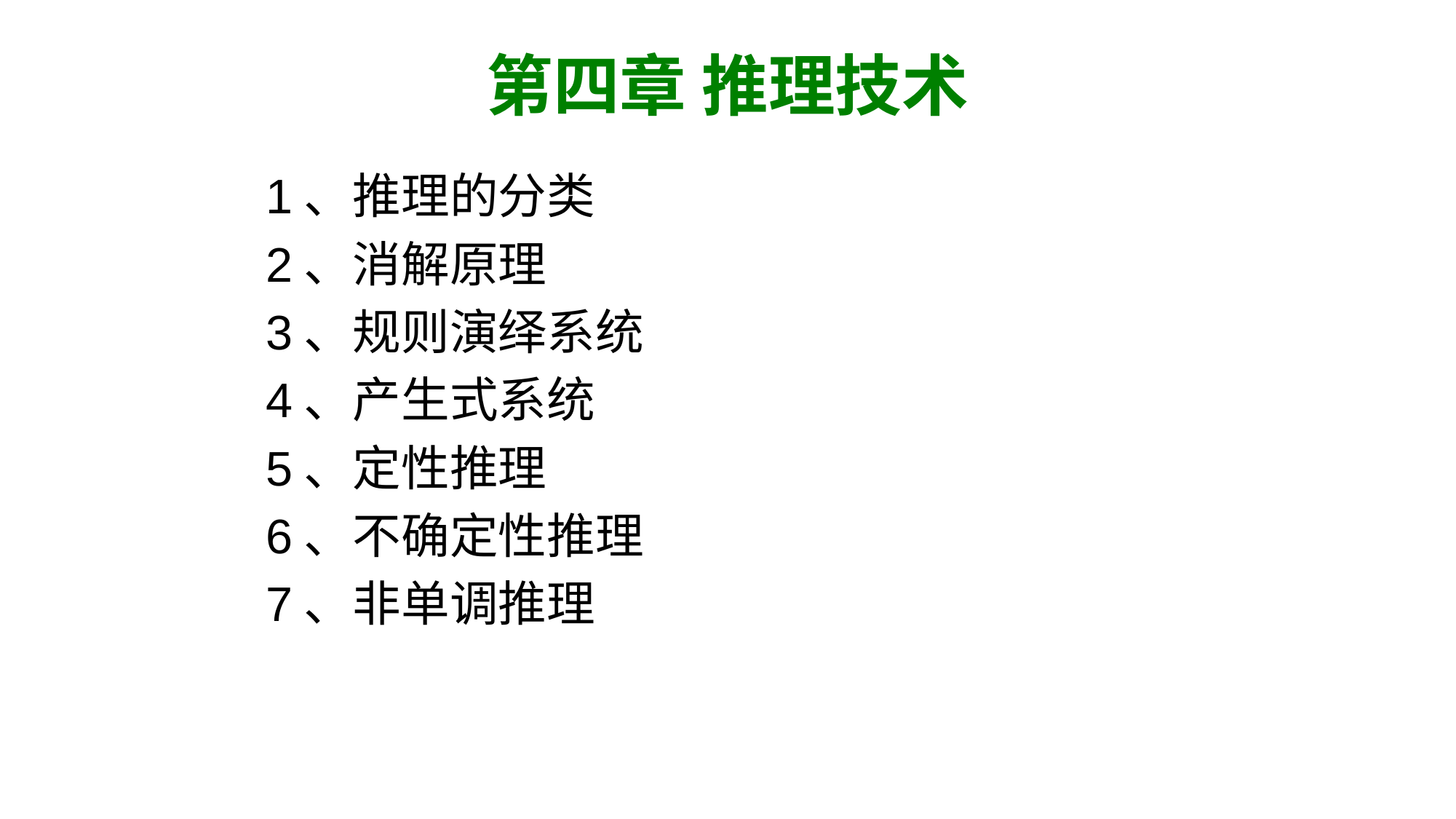

第四章 推理技术
1、推理的分类
2、消解原理
3、规则演绎系统
4、产生式系统
5、定性推理
6、不确定性推理
7、非单调推理